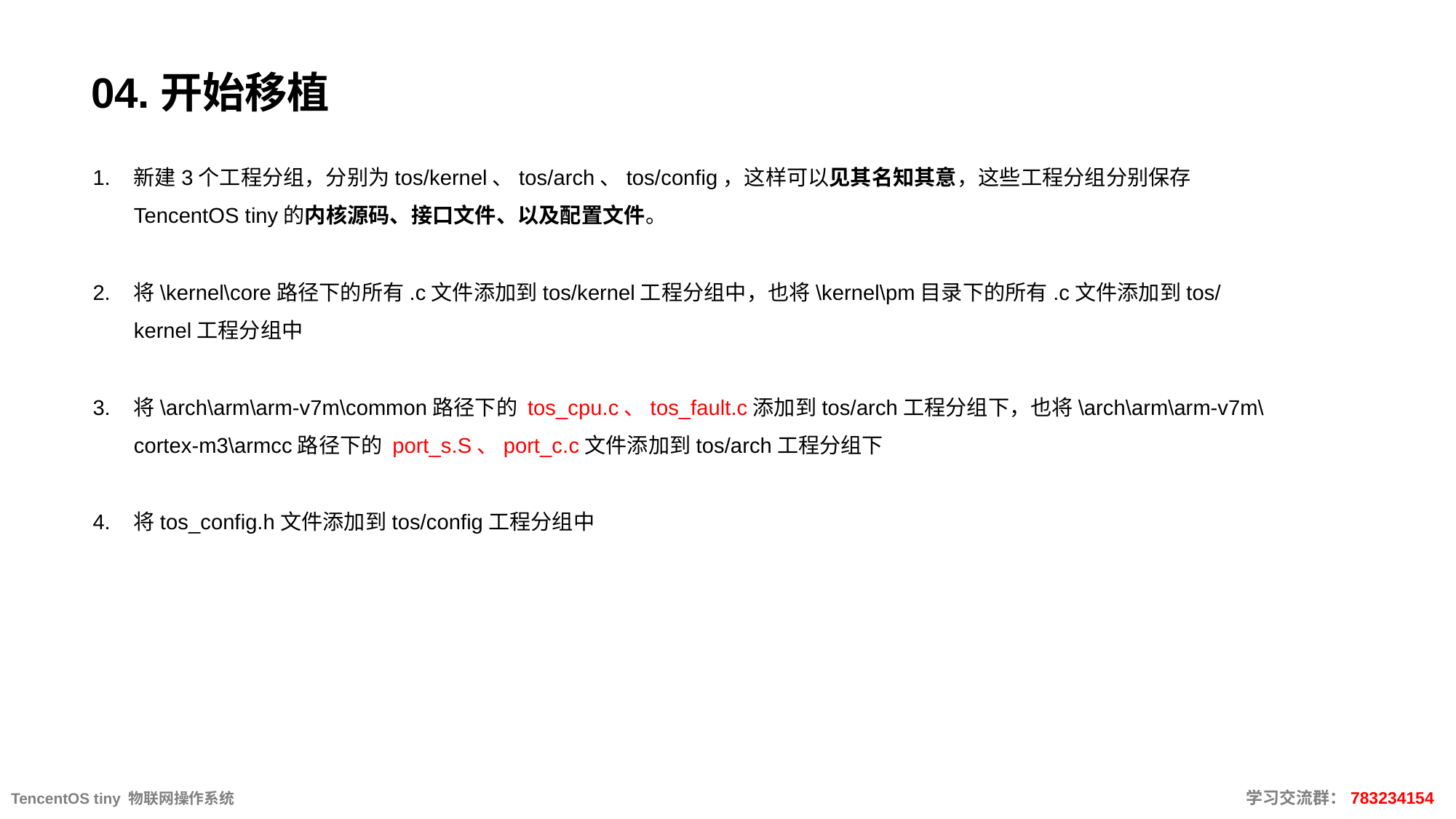

# 04.开始移植
新建3个工程分组，分别为tos/kernel、tos/arch、tos/config，这样可以见其名知其意，这些工程分组分别保存TencentOS tiny的内核源码、接口文件、以及配置文件。

将\kernel\core路径下的所有.c文件添加到tos/kernel工程分组中，也将\kernel\pm目录下的所有.c文件添加到tos/kernel工程分组中

将\arch\arm\arm-v7m\common路径下的 tos_cpu.c、tos_fault.c添加到tos/arch工程分组下，也将\arch\arm\arm-v7m\cortex-m3\armcc路径下的 port_s.S、port_c.c文件添加到tos/arch工程分组下

将tos_config.h文件添加到tos/config工程分组中

TencentOS tiny 物联网操作系统									          学习交流群：783234154